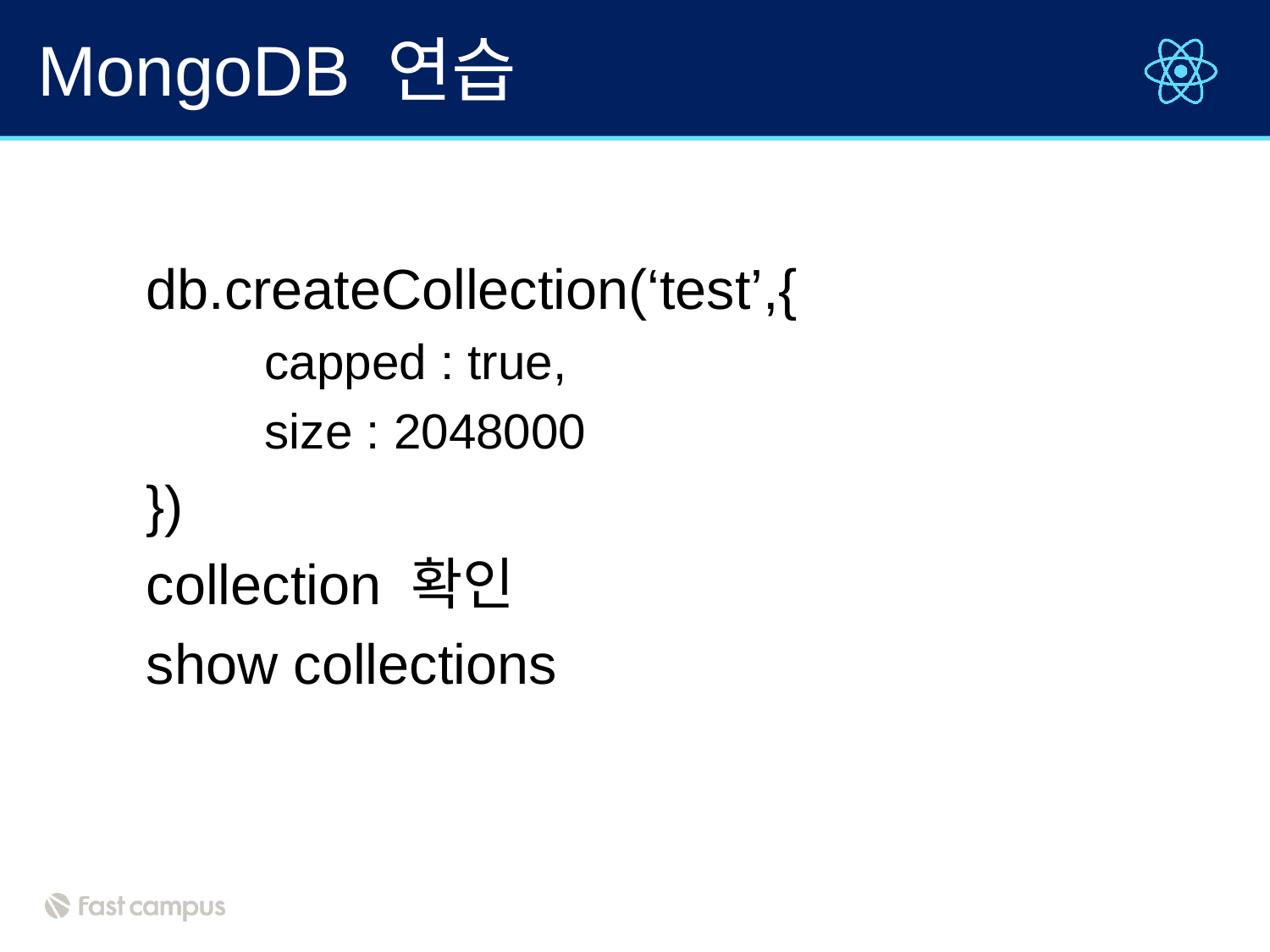

# MongoDB 연습
db.createCollection(‘test’,{
    capped : true,
    size : 2048000
})
collection 확인
show collections